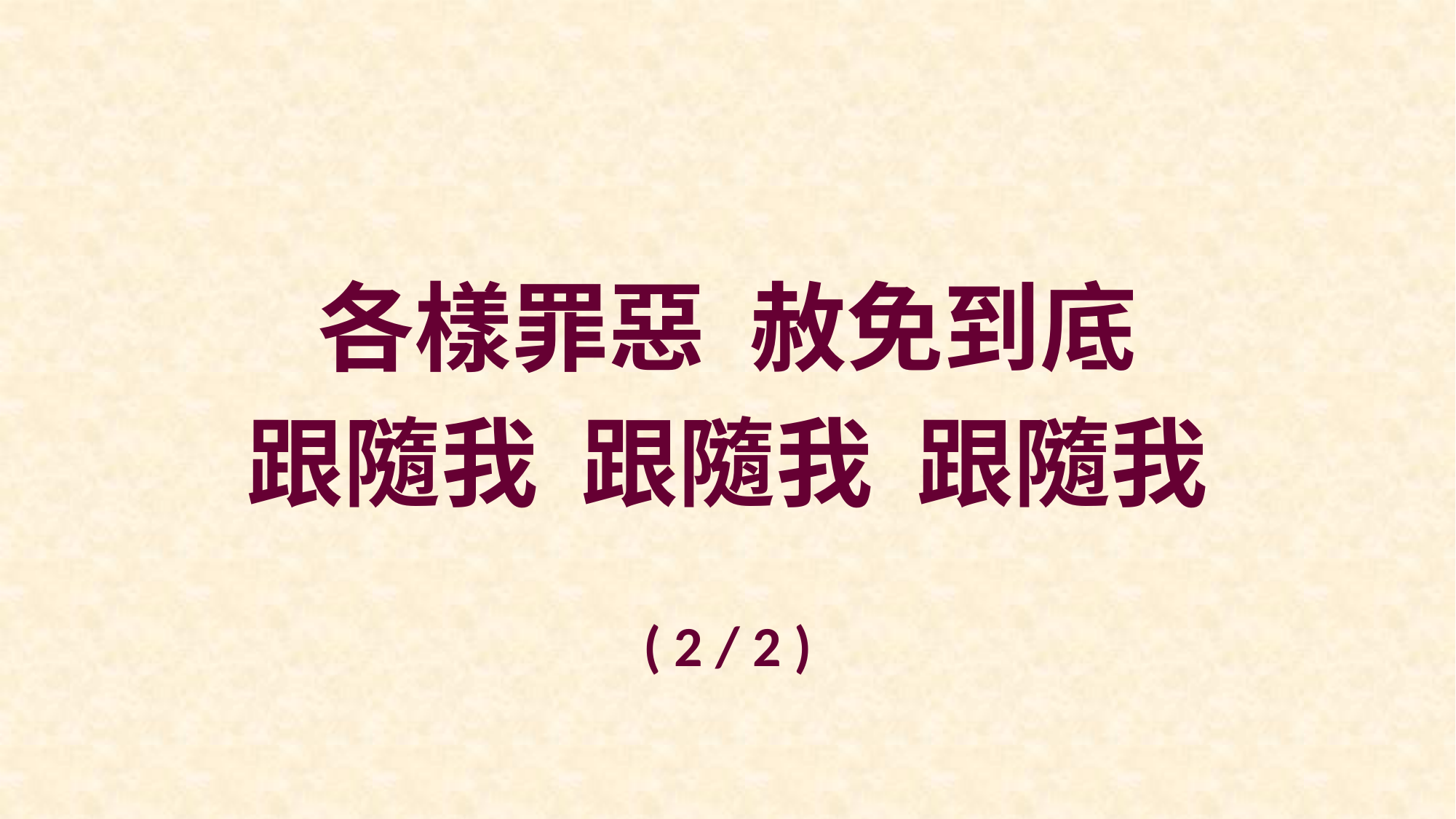

各樣罪惡  赦免到底
跟隨我  跟隨我  跟隨我
( 2 / 2 )